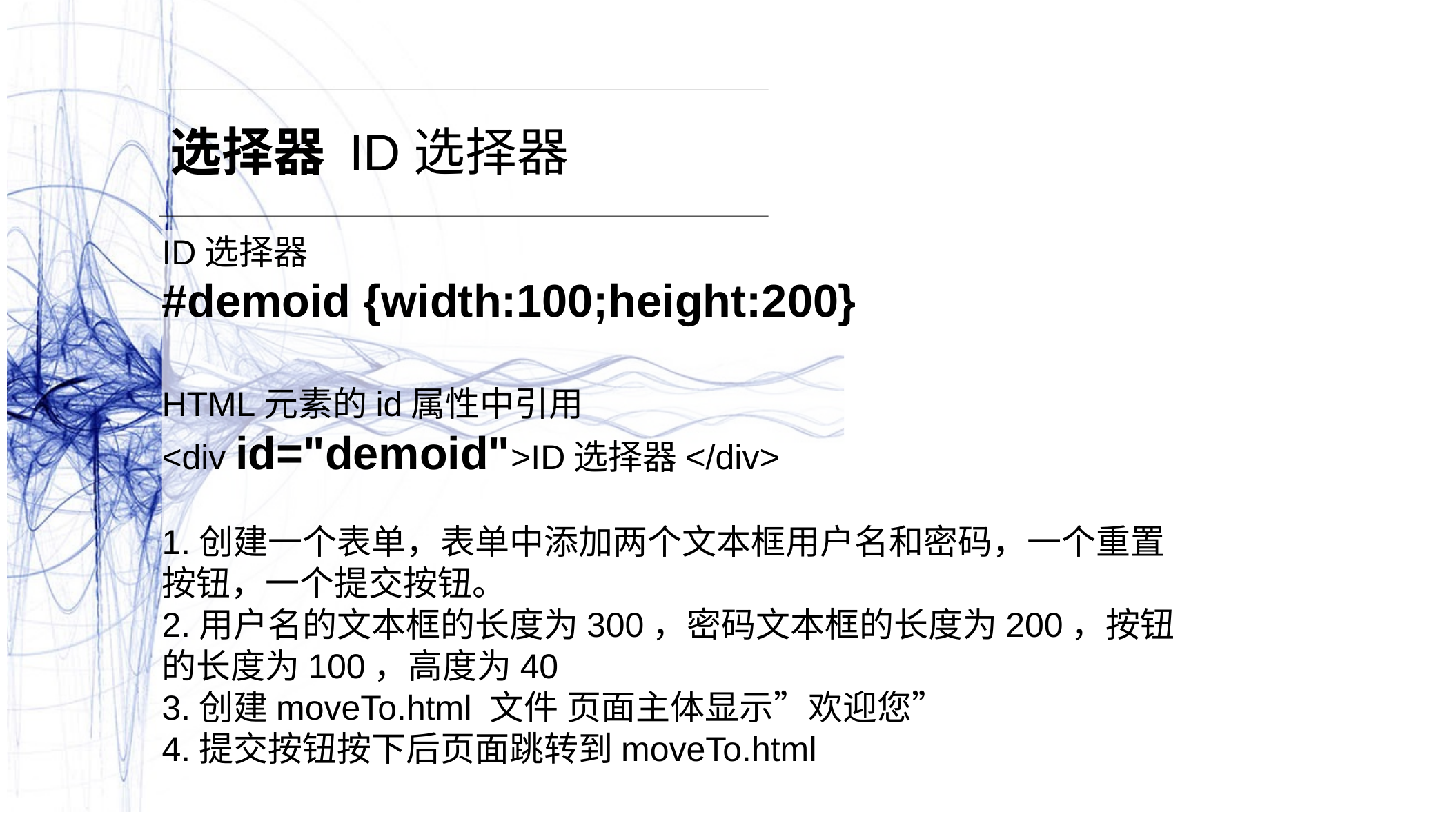

选择器 ID选择器

ID选择器
#demoid {width:100;height:200}

HTML元素的id属性中引用
<div id="demoid">ID选择器</div>

1.创建一个表单，表单中添加两个文本框用户名和密码，一个重置按钮，一个提交按钮。
2.用户名的文本框的长度为300，密码文本框的长度为200，按钮的长度为100，高度为40
3.创建moveTo.html 文件 页面主体显示”欢迎您”
4.提交按钮按下后页面跳转到moveTo.html